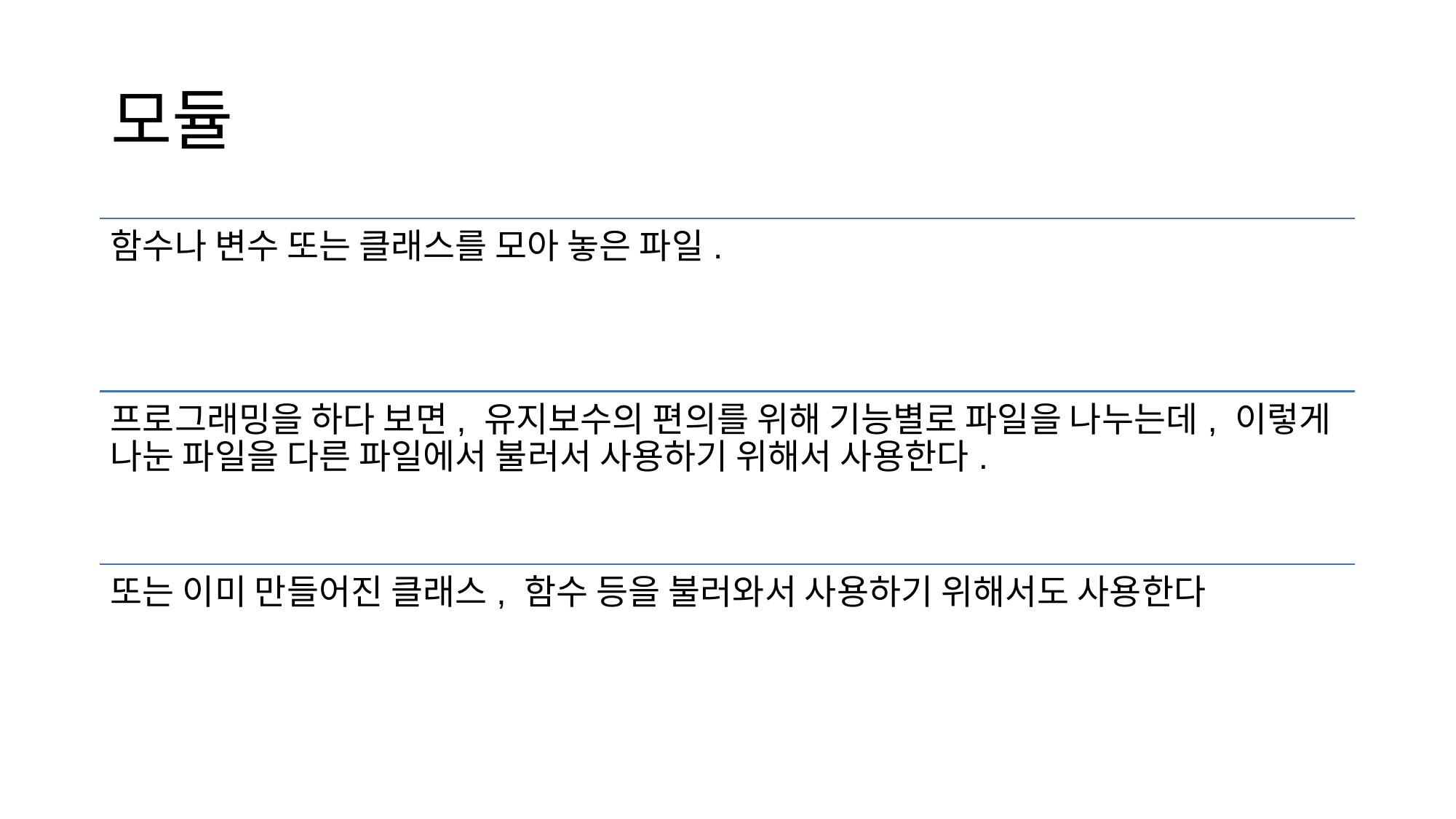

# 모듈

함수나 변수 또는 클래스를 모아 놓은 파일.

프로그래밍을 하다 보면, 유지보수의 편의를 위해 기능별로 파일을 나누는데, 이렇게 나눈 파일을 다른 파일에서 불러서 사용하기 위해서 사용한다.

또는 이미 만들어진 클래스, 함수 등을 불러와서 사용하기 위해서도 사용한다